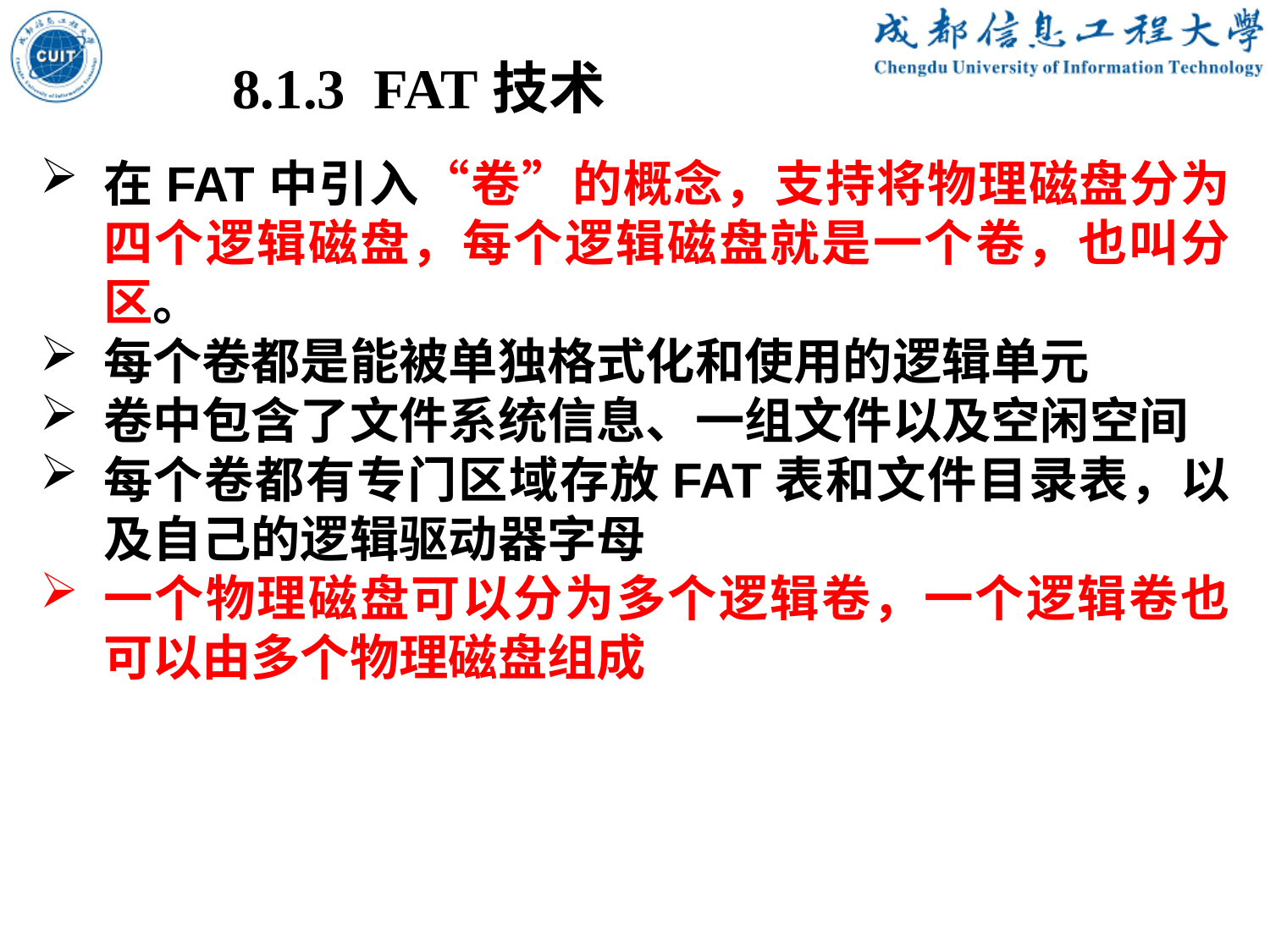

8.1.3  FAT技术
在FAT中引入“卷”的概念，支持将物理磁盘分为四个逻辑磁盘，每个逻辑磁盘就是一个卷，也叫分区。
每个卷都是能被单独格式化和使用的逻辑单元
卷中包含了文件系统信息、一组文件以及空闲空间
每个卷都有专门区域存放FAT表和文件目录表，以及自己的逻辑驱动器字母
一个物理磁盘可以分为多个逻辑卷，一个逻辑卷也可以由多个物理磁盘组成